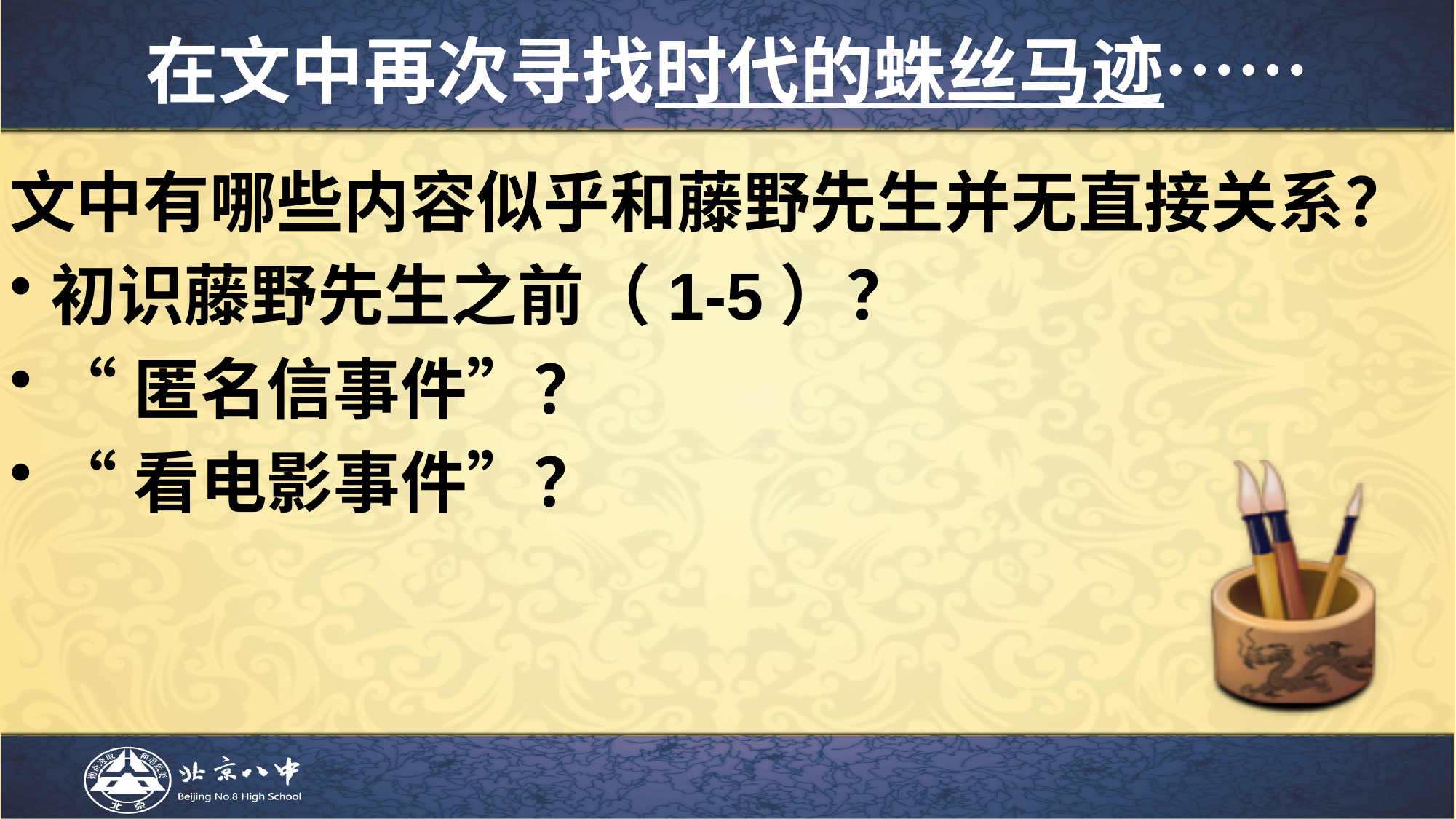

# 在文中再次寻找时代的蛛丝马迹……
文中有哪些内容似乎和藤野先生并无直接关系？
初识藤野先生之前（1-5）？
“匿名信事件”？
“看电影事件”？